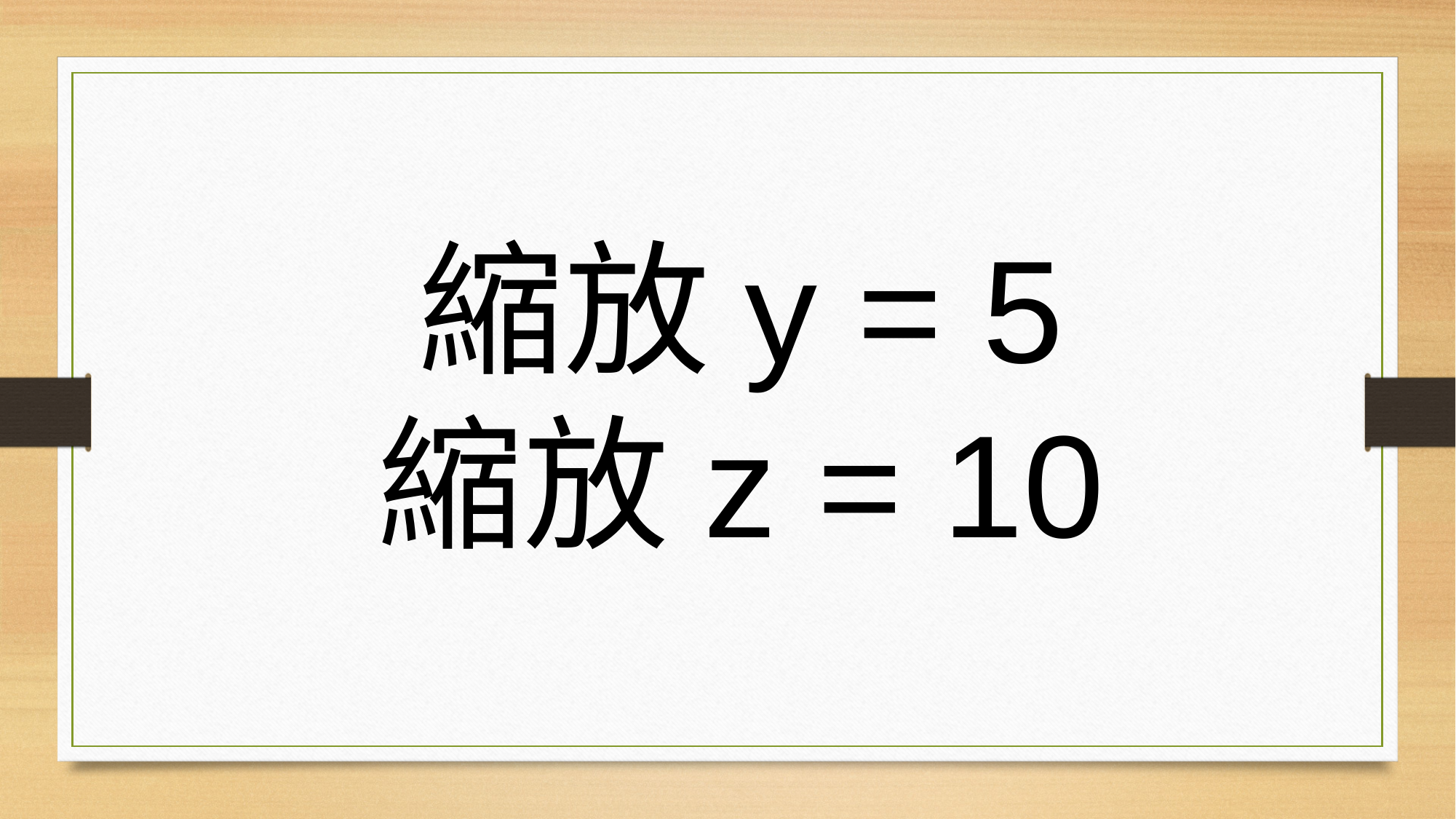

# 縮放y = 5 縮放z = 10